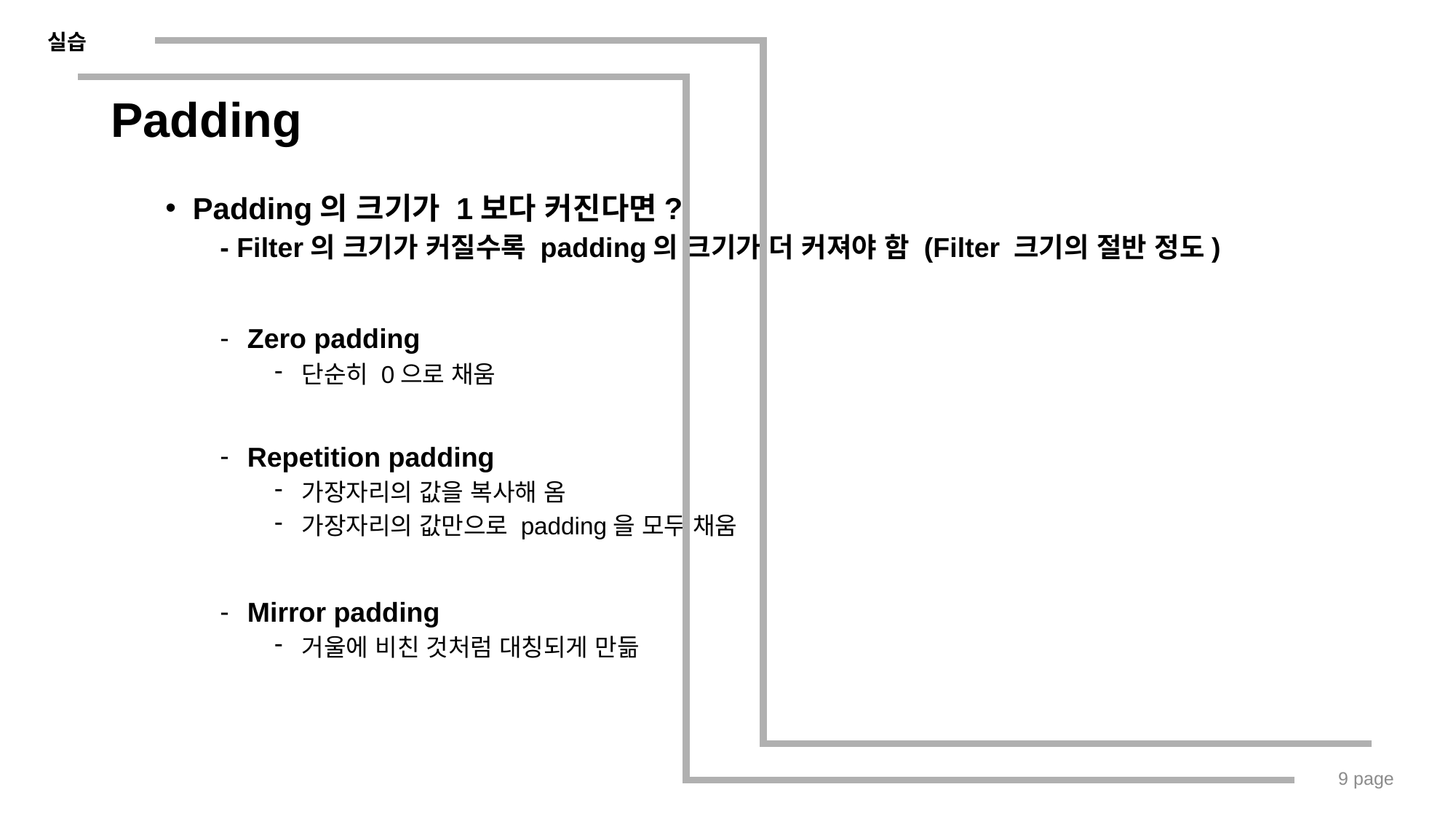

실습
# Padding
Padding의 크기가 1보다 커진다면?
- Filter의 크기가 커질수록 padding의 크기가 더 커져야 함 (Filter 크기의 절반 정도)

Zero padding
단순히 0으로 채움

Repetition padding
가장자리의 값을 복사해 옴
가장자리의 값만으로 padding을 모두 채움

Mirror padding
거울에 비친 것처럼 대칭되게 만듦
9 page